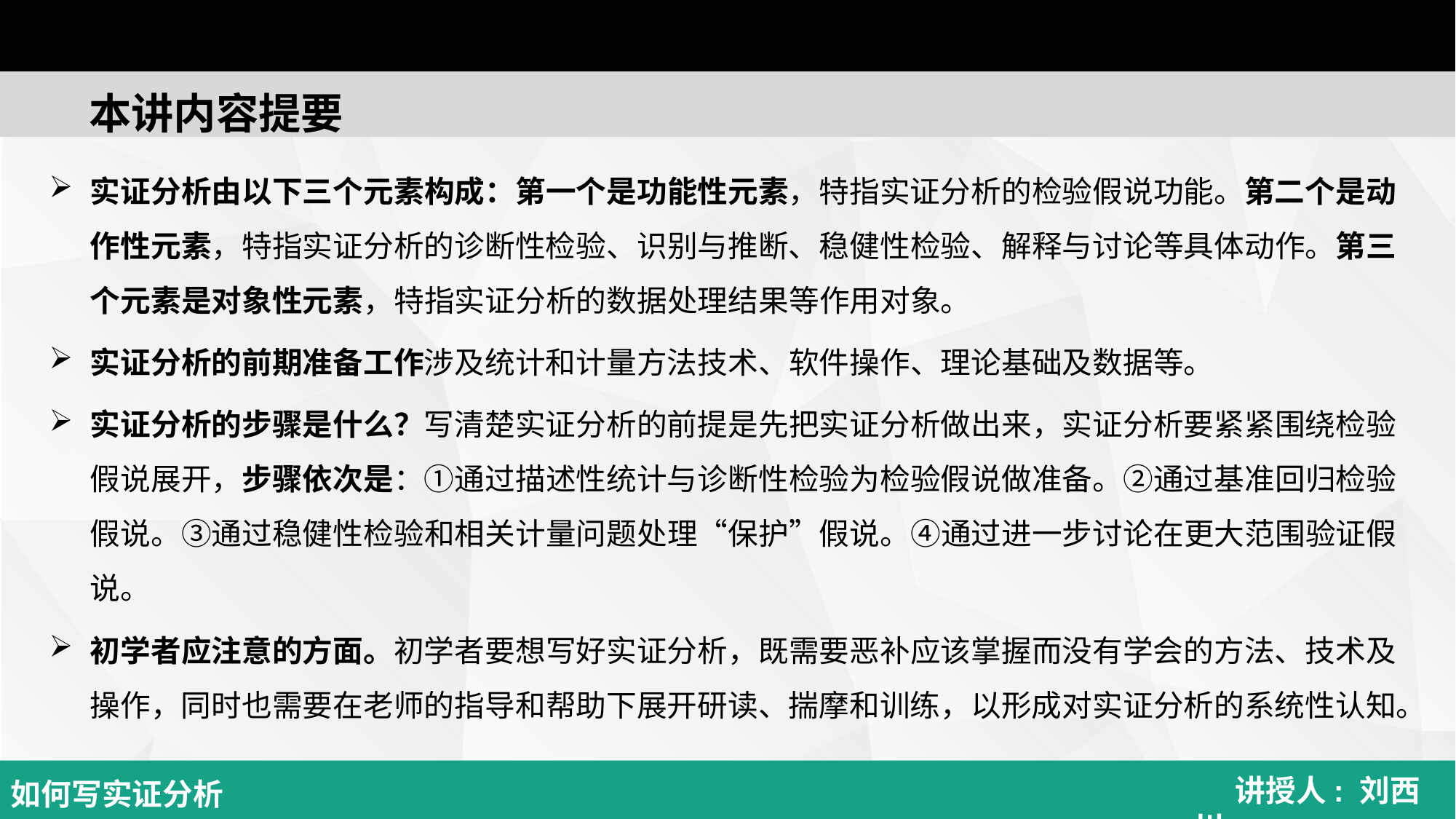

本讲内容提要
实证分析由以下三个元素构成：第一个是功能性元素，特指实证分析的检验假说功能。第二个是动作性元素，特指实证分析的诊断性检验、识别与推断、稳健性检验、解释与讨论等具体动作。第三个元素是对象性元素，特指实证分析的数据处理结果等作用对象。
实证分析的前期准备工作涉及统计和计量方法技术、软件操作、理论基础及数据等。
实证分析的步骤是什么？写清楚实证分析的前提是先把实证分析做出来，实证分析要紧紧围绕检验假说展开，步骤依次是：①通过描述性统计与诊断性检验为检验假说做准备。②通过基准回归检验假说。③通过稳健性检验和相关计量问题处理“保护”假说。④通过进一步讨论在更大范围验证假说。
初学者应注意的方面。初学者要想写好实证分析，既需要恶补应该掌握而没有学会的方法、技术及操作，同时也需要在老师的指导和帮助下展开研读、揣摩和训练，以形成对实证分析的系统性认知。

如何写实证分析
     讲授人: 刘西川